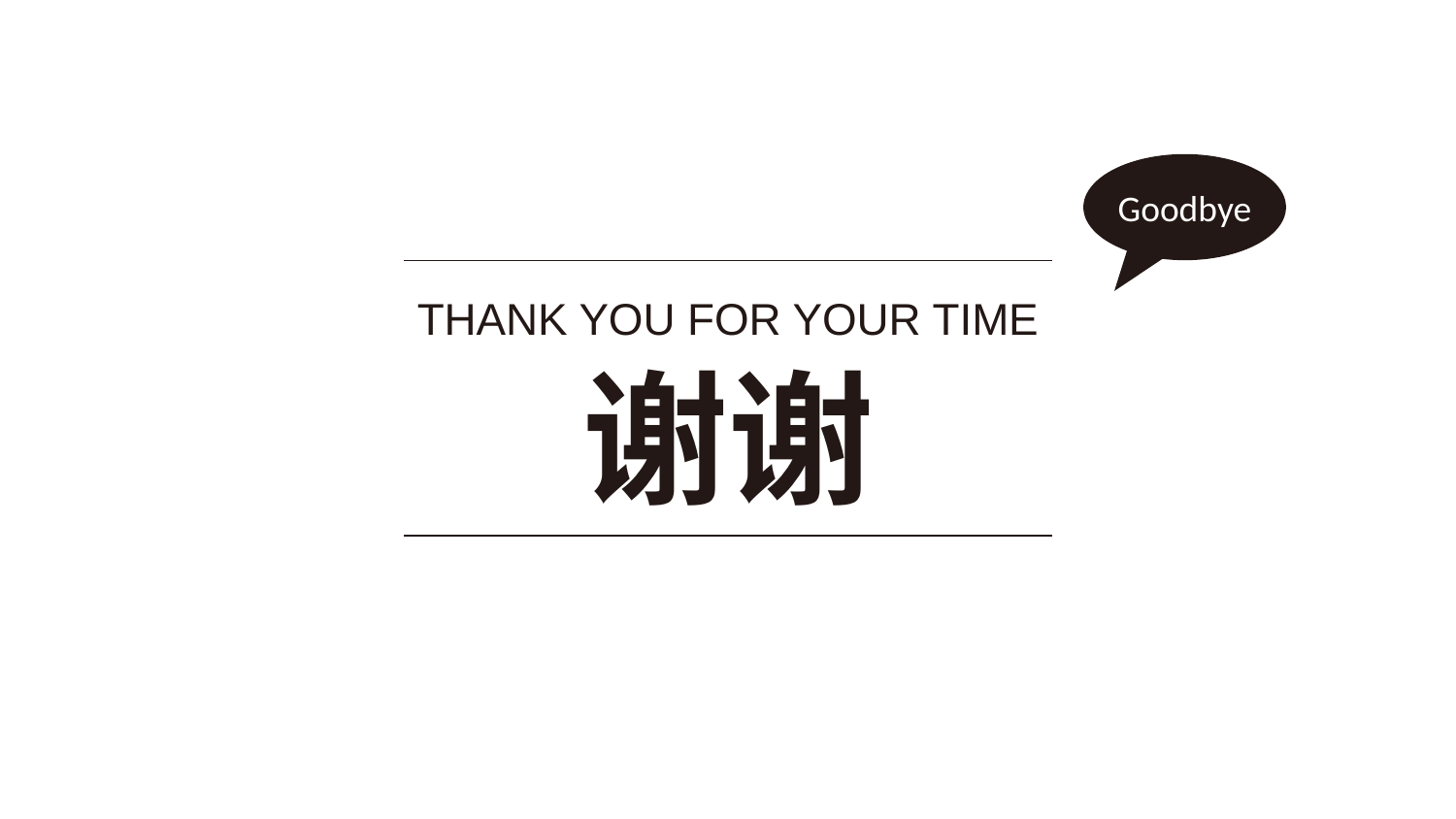

Goodbye
THANK YOU FOR YOUR TIME
谢谢